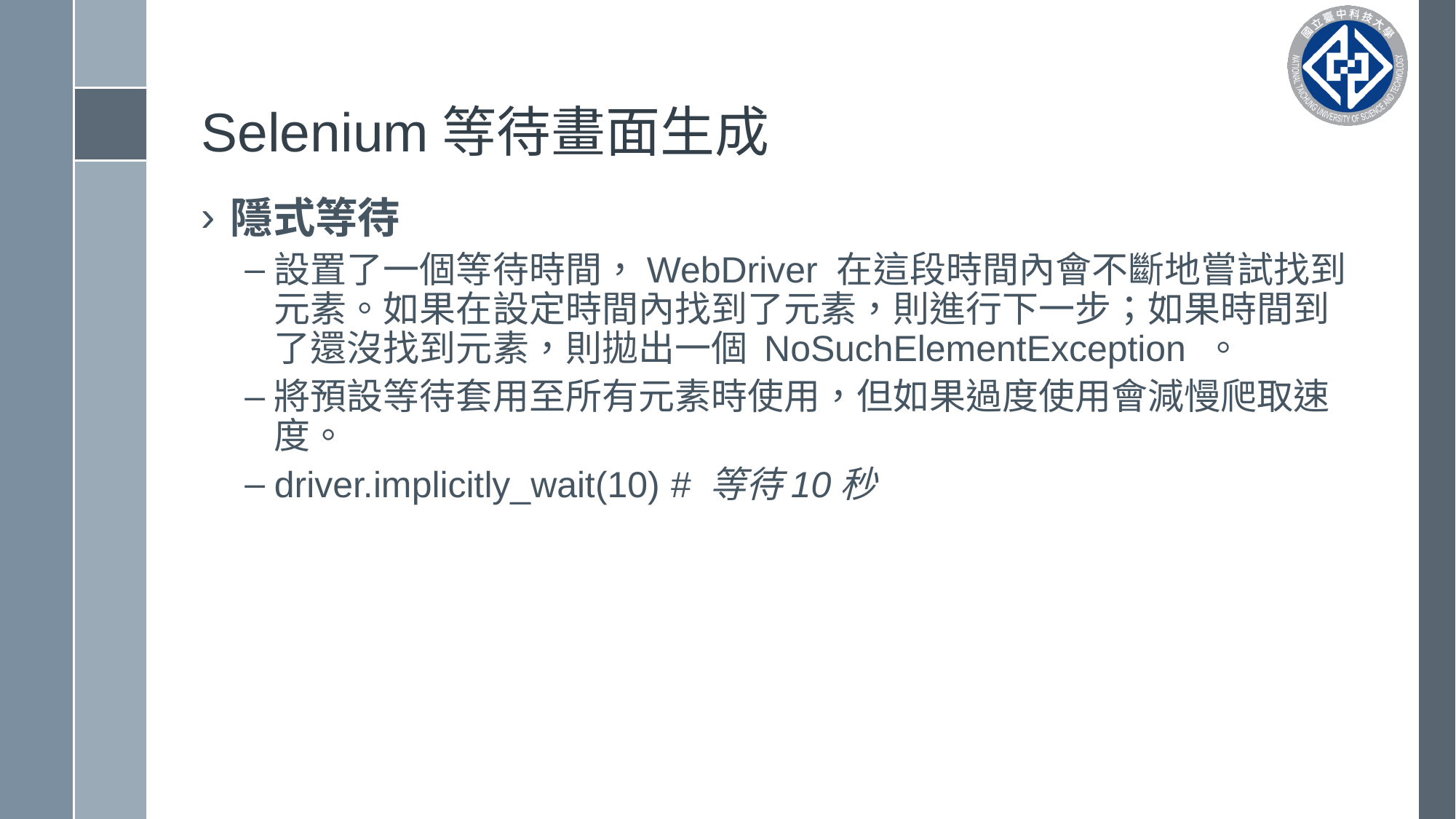

# Selenium等待畫面生成
隱式等待
設置了一個等待時間，WebDriver 在這段時間內會不斷地嘗試找到元素。如果在設定時間內找到了元素，則進行下一步；如果時間到了還沒找到元素，則拋出一個 NoSuchElementException 。
將預設等待套用至所有元素時使用，但如果過度使用會減慢爬取速度。
driver.implicitly_wait(10) # 等待10秒